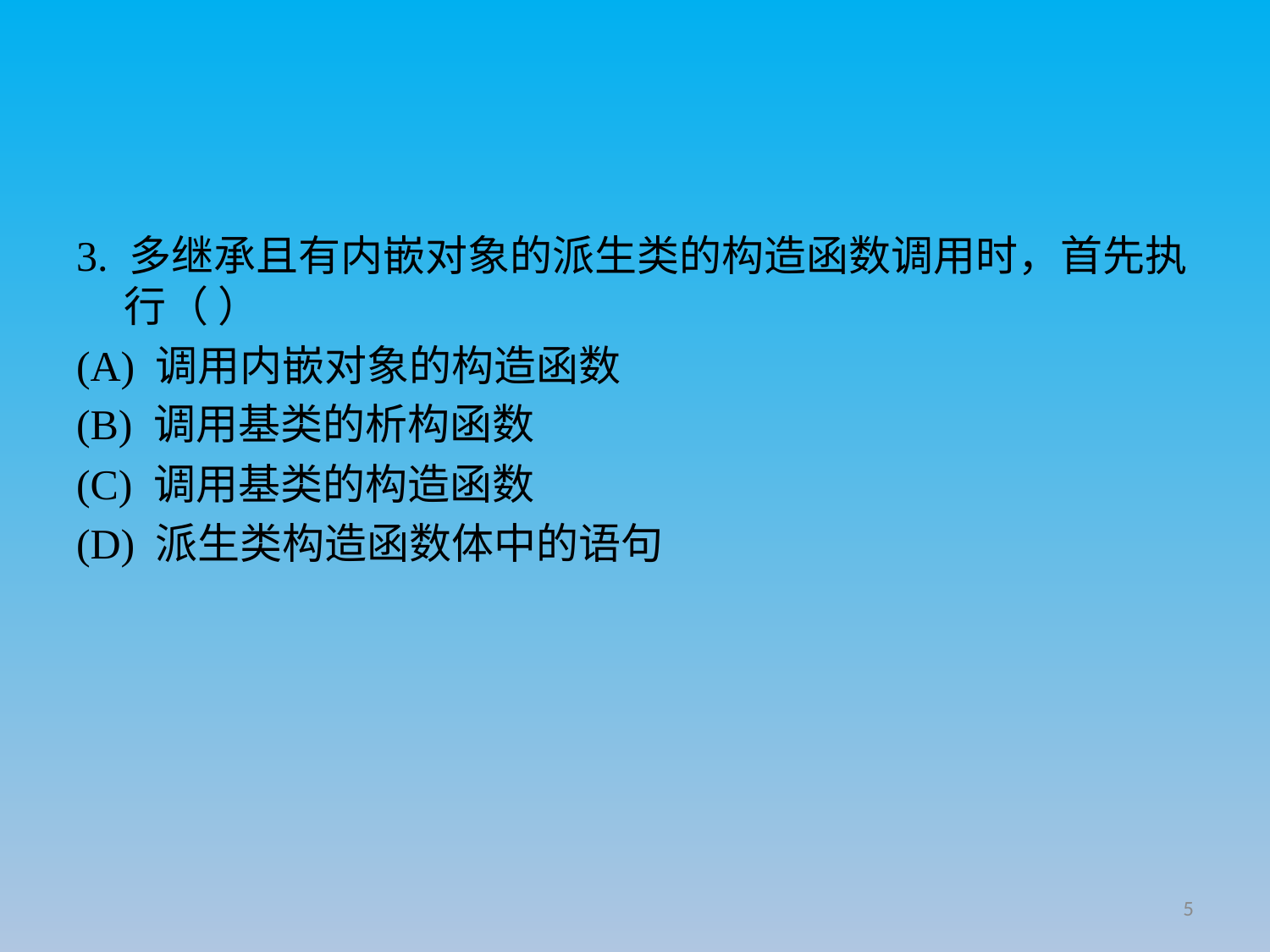

3. 多继承且有内嵌对象的派生类的构造函数调用时，首先执行（ ）
(A) 调用内嵌对象的构造函数
(B) 调用基类的析构函数
(C) 调用基类的构造函数
(D) 派生类构造函数体中的语句
5